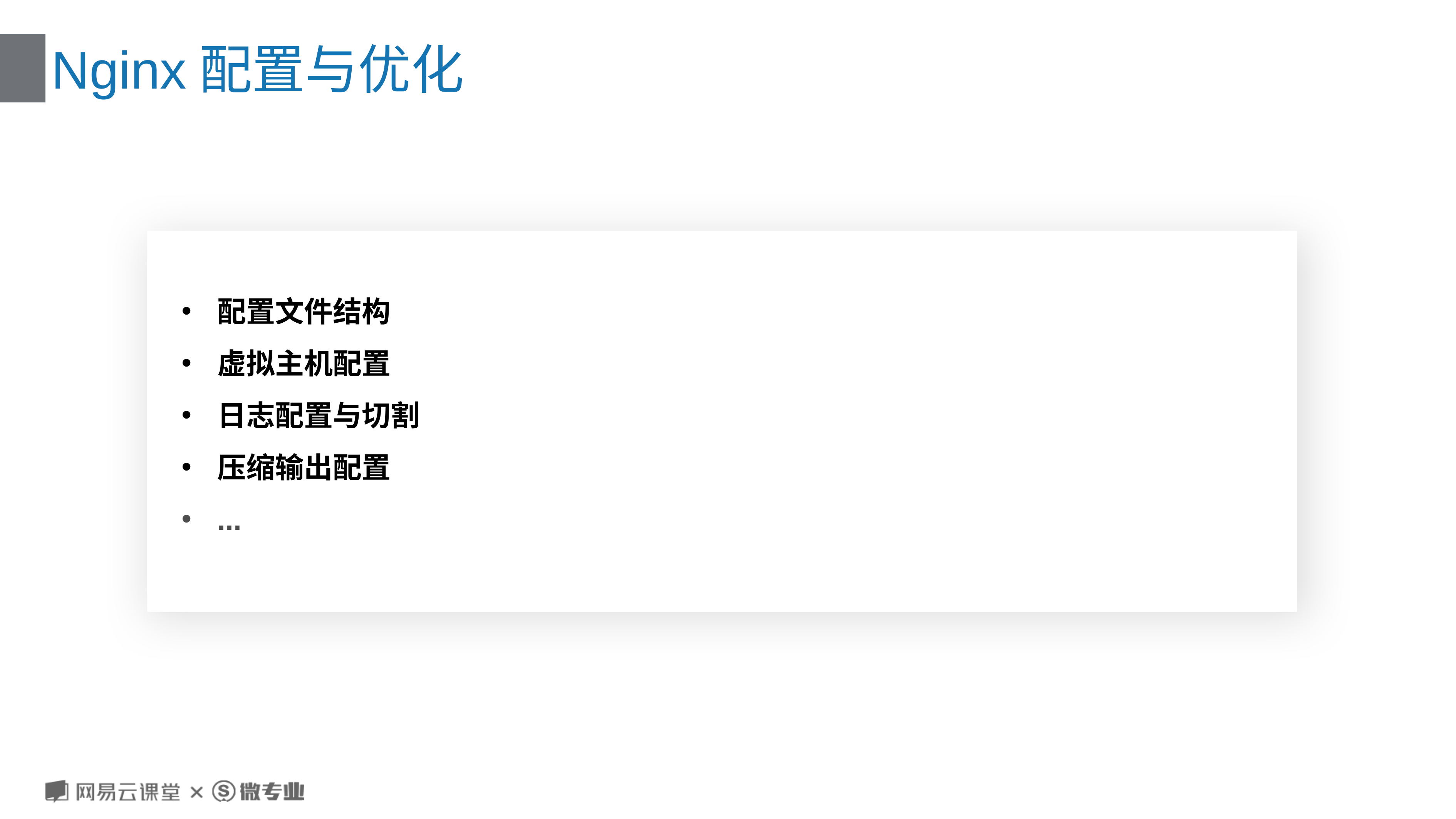

# Nginx配置与优化

配置文件结构
虚拟主机配置
日志配置与切割
压缩输出配置
...